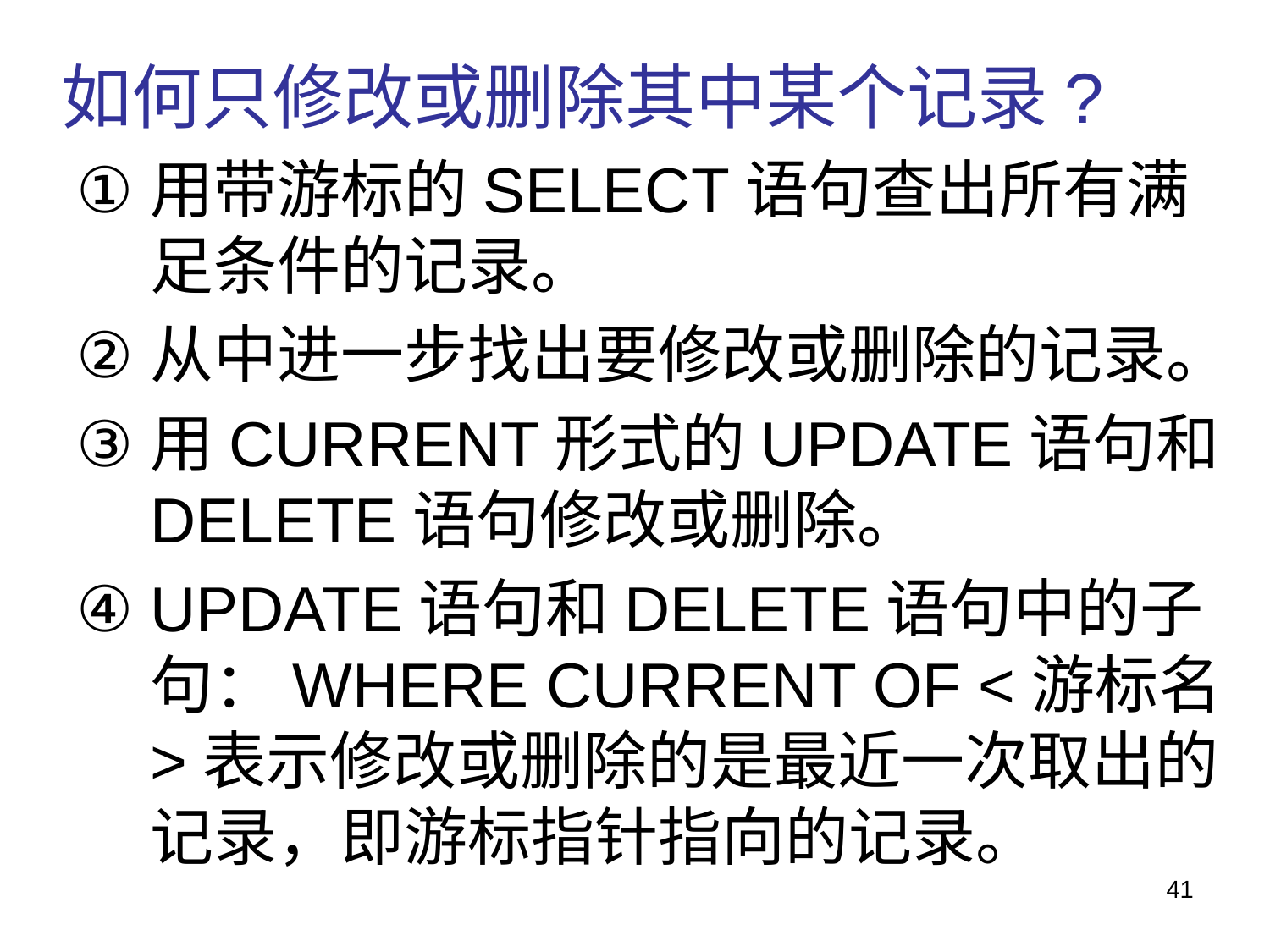

如何只修改或删除其中某个记录?
用带游标的SELECT语句查出所有满足条件的记录。
从中进一步找出要修改或删除的记录。
用CURRENT形式的UPDATE语句和DELETE语句修改或删除。
UPDATE语句和DELETE语句中的子句：WHERE CURRENT OF <游标名>表示修改或删除的是最近一次取出的记录，即游标指针指向的记录。
41